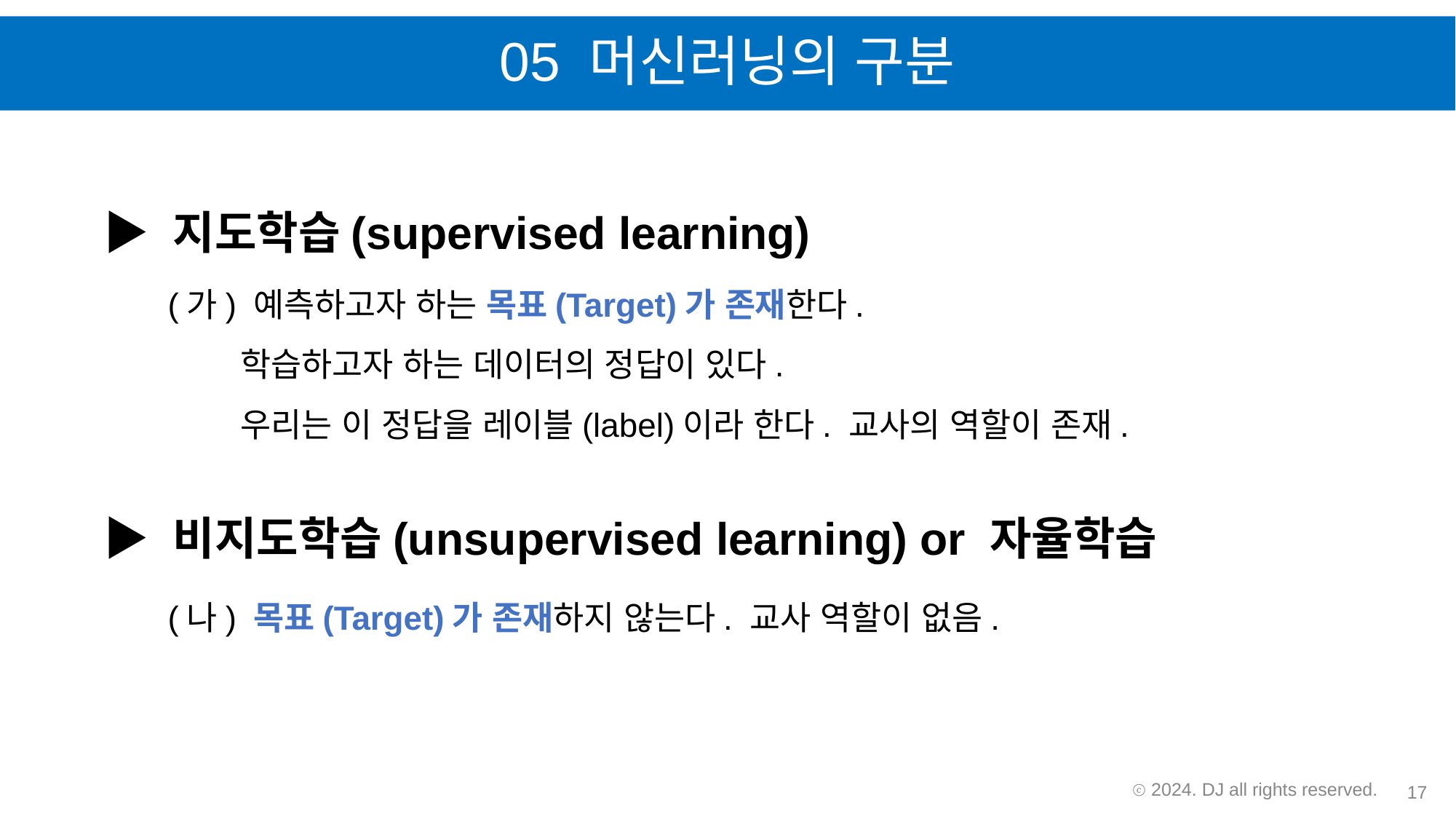

# 05 머신러닝의 구분
▶ 지도학습(supervised learning)
(가) 예측하고자 하는 목표(Target)가 존재한다.
       학습하고자 하는 데이터의 정답이 있다.
       우리는 이 정답을 레이블(label)이라 한다. 교사의 역할이 존재.
▶ 비지도학습(unsupervised learning) or 자율학습
(나) 목표(Target)가 존재하지 않는다. 교사 역할이 없음.
ⓒ 2024. DJ all rights reserved.
17